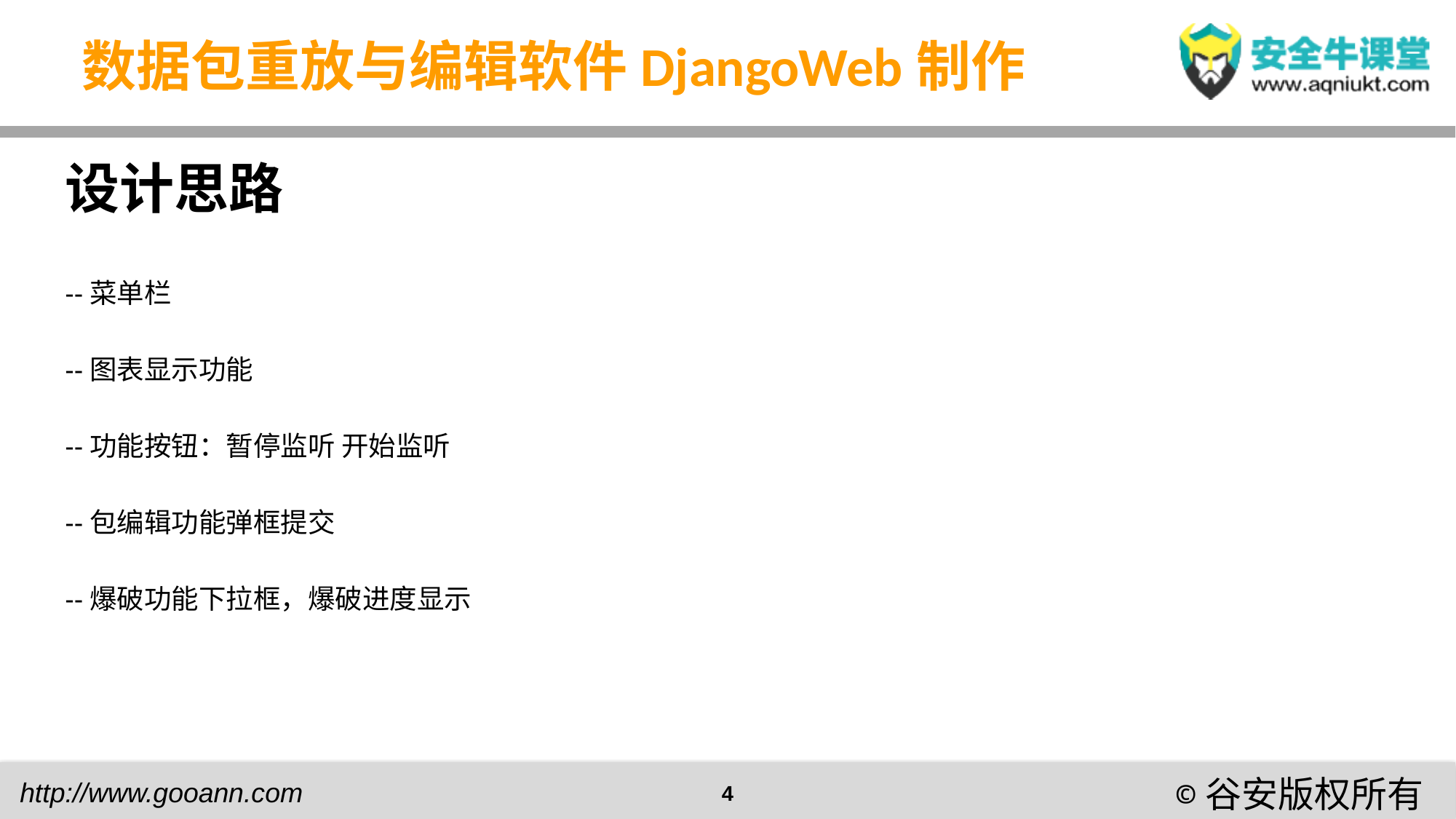

# 数据包重放与编辑软件DjangoWeb制作
设计思路

--菜单栏

--图表显示功能

--功能按钮：暂停监听 开始监听

--包编辑功能弹框提交

--爆破功能下拉框，爆破进度显示